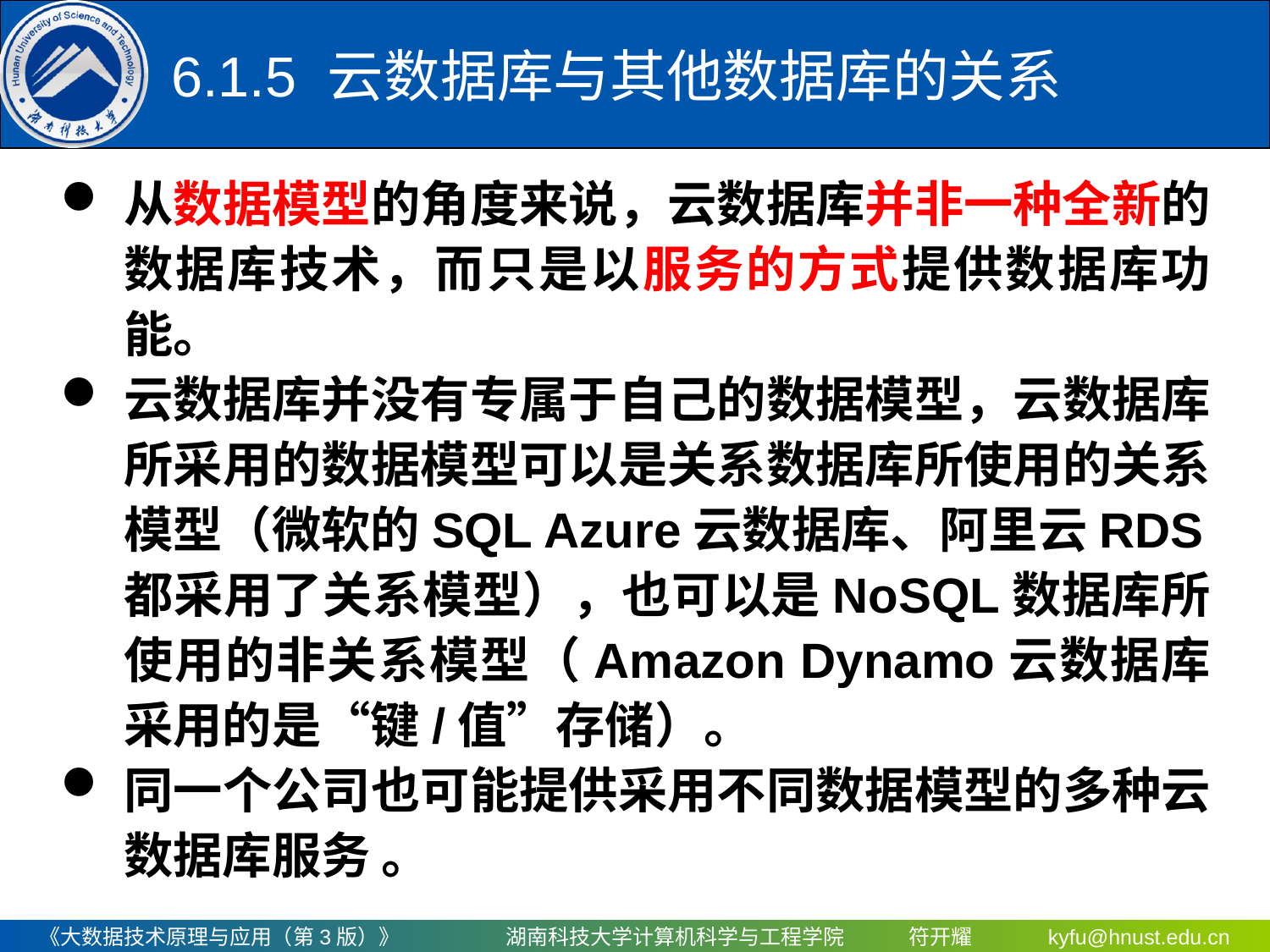

# 6.1.5	 云数据库与其他数据库的关系
从数据模型的角度来说，云数据库并非一种全新的数据库技术，而只是以服务的方式提供数据库功能。
云数据库并没有专属于自己的数据模型，云数据库所采用的数据模型可以是关系数据库所使用的关系模型（微软的SQL Azure云数据库、阿里云RDS都采用了关系模型），也可以是NoSQL数据库所使用的非关系模型（Amazon Dynamo云数据库采用的是“键/值”存储）。
同一个公司也可能提供采用不同数据模型的多种云数据库服务 。